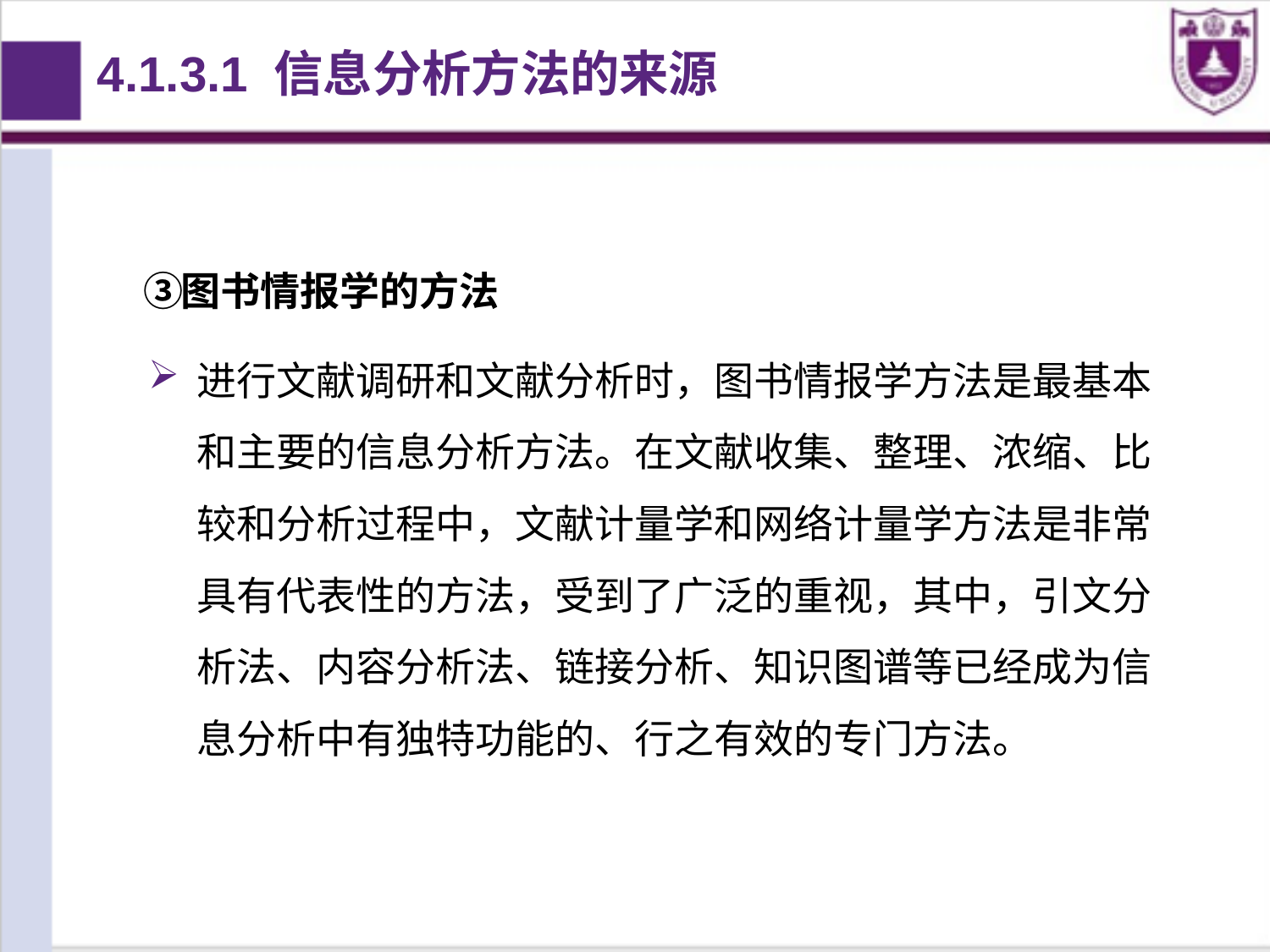

4.1.3.1 信息分析方法的来源
图书情报学的方法
进行文献调研和文献分析时，图书情报学方法是最基本和主要的信息分析方法。在文献收集、整理、浓缩、比较和分析过程中，文献计量学和网络计量学方法是非常具有代表性的方法，受到了广泛的重视，其中，引文分析法、内容分析法、链接分析、知识图谱等已经成为信息分析中有独特功能的、行之有效的专门方法。